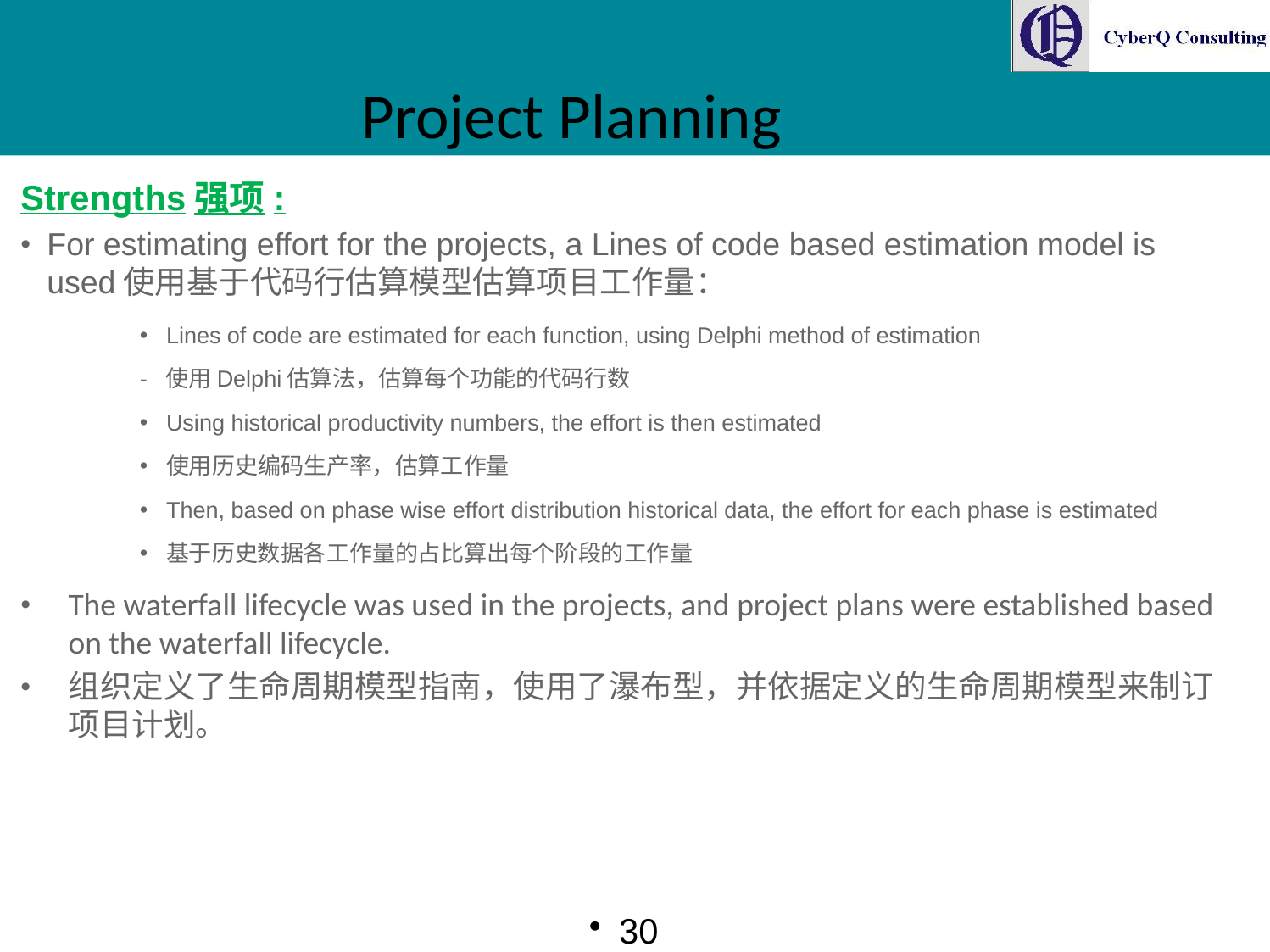

Project Planning
Strengths强项:
For estimating effort for the projects, a Lines of code based estimation model is used使用基于代码行估算模型估算项目工作量：
Lines of code are estimated for each function, using Delphi method of estimation
-  使用Delphi估算法，估算每个功能的代码行数
Using historical productivity numbers, the effort is then estimated
使用历史编码生产率，估算工作量
Then, based on phase wise effort distribution historical data, the effort for each phase is estimated
基于历史数据各工作量的占比算出每个阶段的工作量
The waterfall lifecycle was used in the projects, and project plans were established based on the waterfall lifecycle.
组织定义了生命周期模型指南，使用了瀑布型，并依据定义的生命周期模型来制订项目计划。

30